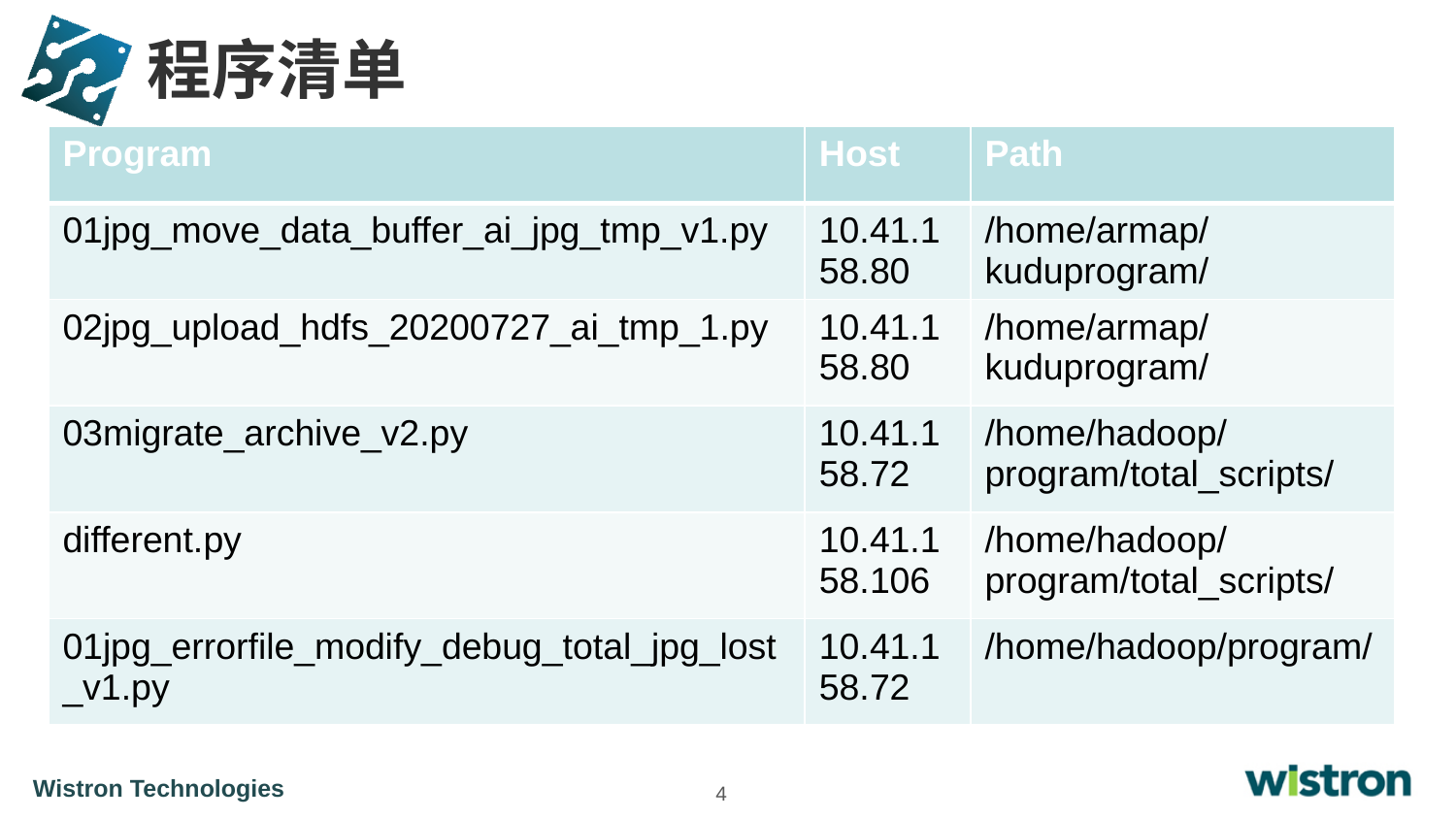

# 程序清单
| Program | Host | Path |
| --- | --- | --- |
| 01jpg\_move\_data\_buffer\_ai\_jpg\_tmp\_v1.py | 10.41.158.80 | /home/armap/kuduprogram/ |
| 02jpg\_upload\_hdfs\_20200727\_ai\_tmp\_1.py | 10.41.158.80 | /home/armap/kuduprogram/ |
| 03migrate\_archive\_v2.py | 10.41.158.72 | /home/hadoop/program/total\_scripts/ |
| different.py | 10.41.158.106 | /home/hadoop/program/total\_scripts/ |
| 01jpg\_errorfile\_modify\_debug\_total\_jpg\_lost\_v1.py | 10.41.158.72 | /home/hadoop/program/ |
4